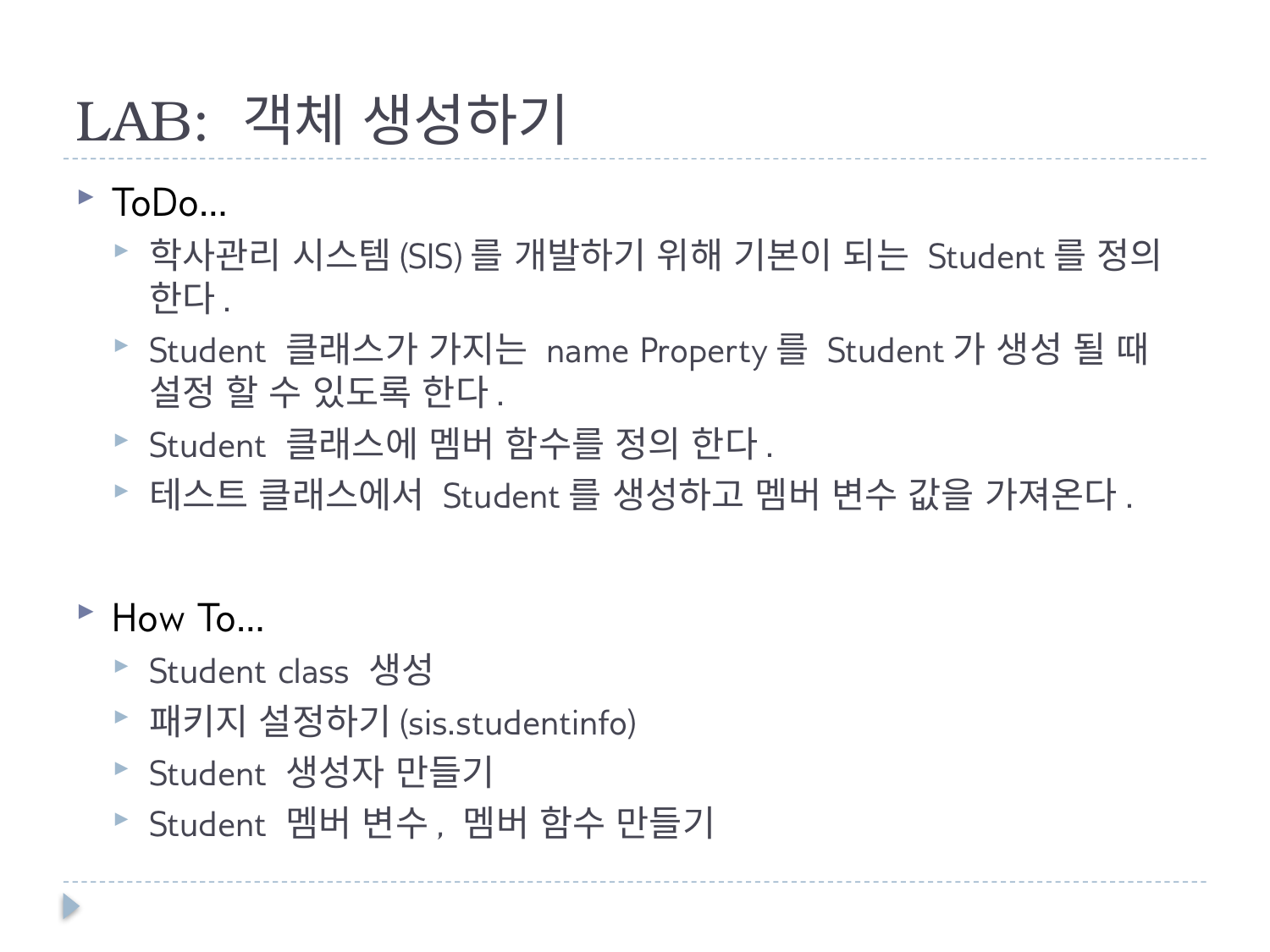

# LAB: 객체 생성하기
ToDo…
학사관리 시스템(SIS)를 개발하기 위해 기본이 되는 Student를 정의 한다.
Student 클래스가 가지는 name Property를 Student가 생성 될 때 설정 할 수 있도록 한다.
Student 클래스에 멤버 함수를 정의 한다.
테스트 클래스에서 Student를 생성하고 멤버 변수 값을 가져온다.

How To…
Student class 생성
패키지 설정하기(sis.studentinfo)
Student 생성자 만들기
Student 멤버 변수, 멤버 함수 만들기